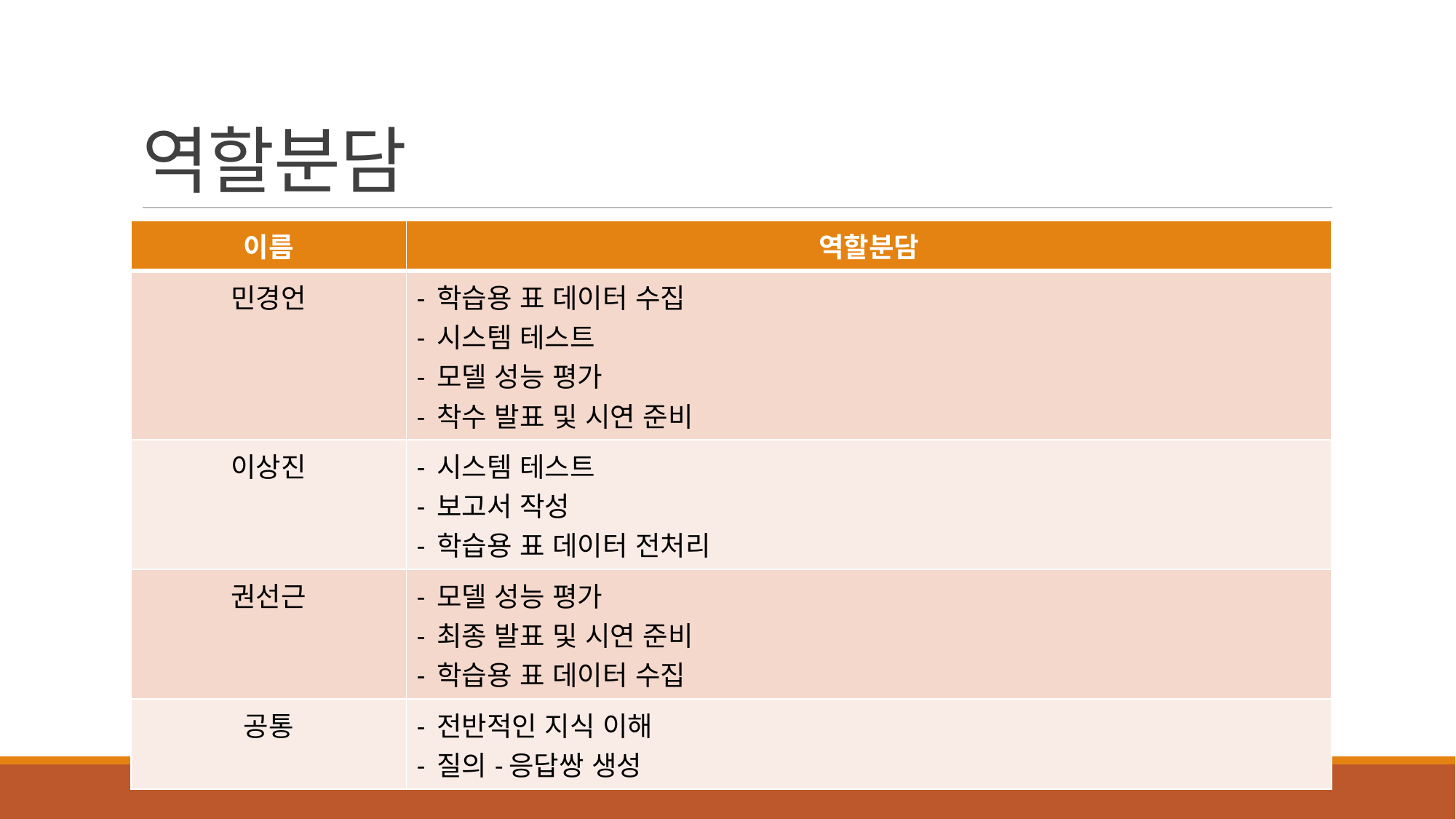

# 역할분담
| 이름 | 역할분담 |
| --- | --- |
| 민경언 | - 학습용 표 데이터 수집 - 시스템 테스트 - 모델 성능 평가 - 착수 발표 및 시연 준비 |
| 이상진 | - 시스템 테스트 - 보고서 작성 - 학습용 표 데이터 전처리 |
| 권선근 | - 모델 성능 평가 - 최종 발표 및 시연 준비 - 학습용 표 데이터 수집 |
| 공통 | - 전반적인 지식 이해 - 질의-응답쌍 생성 |